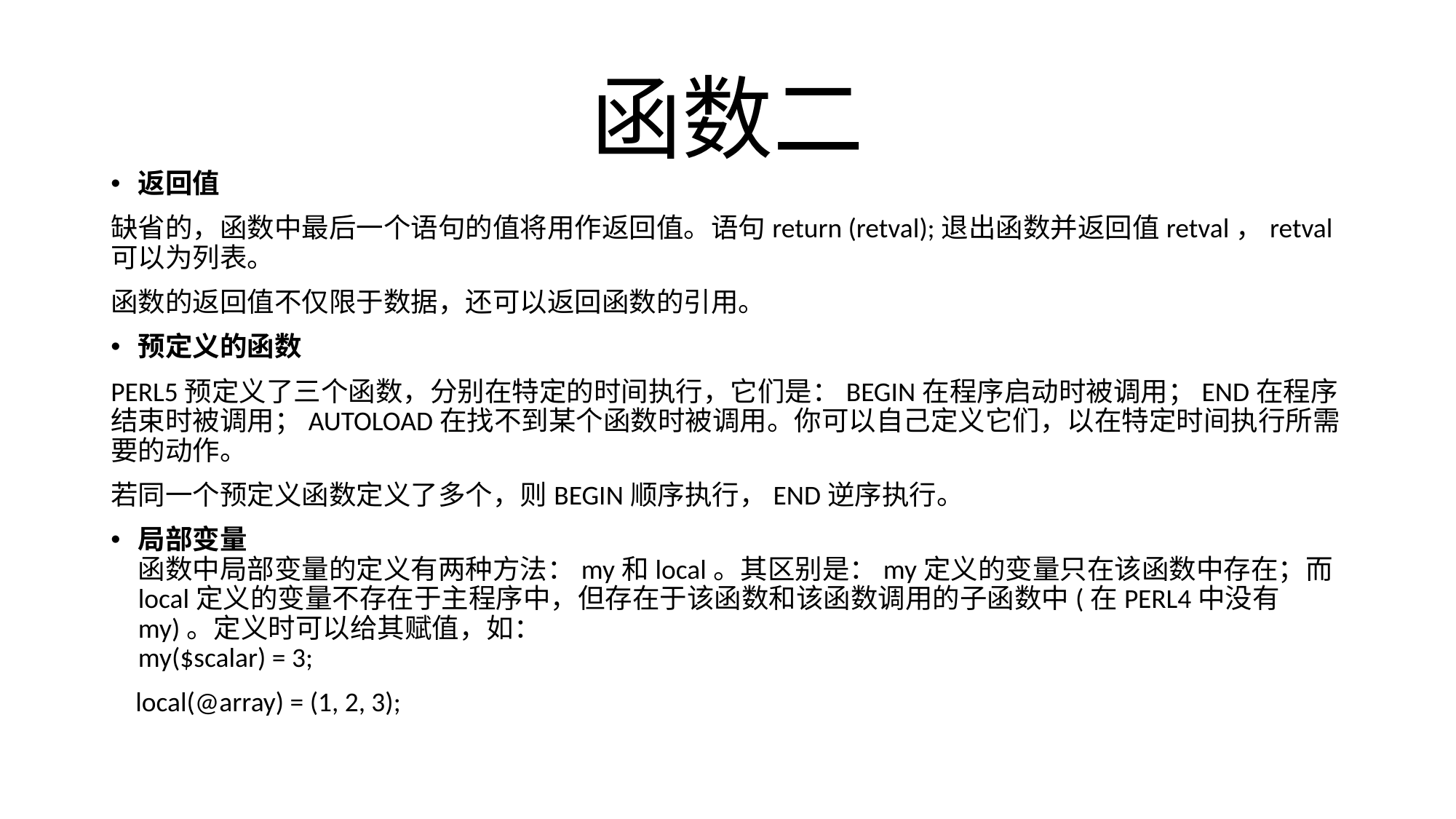

# 函数二
返回值
缺省的，函数中最后一个语句的值将用作返回值。语句return (retval);退出函数并返回值retval，retval可以为列表。
函数的返回值不仅限于数据，还可以返回函数的引用。
预定义的函数
PERL5预定义了三个函数，分别在特定的时间执行，它们是：BEGIN在程序启动时被调用；END在程序结束时被调用；AUTOLOAD在找不到某个函数时被调用。你可以自己定义它们，以在特定时间执行所需要的动作。
若同一个预定义函数定义了多个，则BEGIN顺序执行，END逆序执行。
局部变量
函数中局部变量的定义有两种方法：my和local。其区别是：my定义的变量只在该函数中存在；而local定义的变量不存在于主程序中，但存在于该函数和该函数调用的子函数中(在PERL4中没有my)。定义时可以给其赋值，如：
my($scalar) = 3;
    local(@array) = (1, 2, 3);